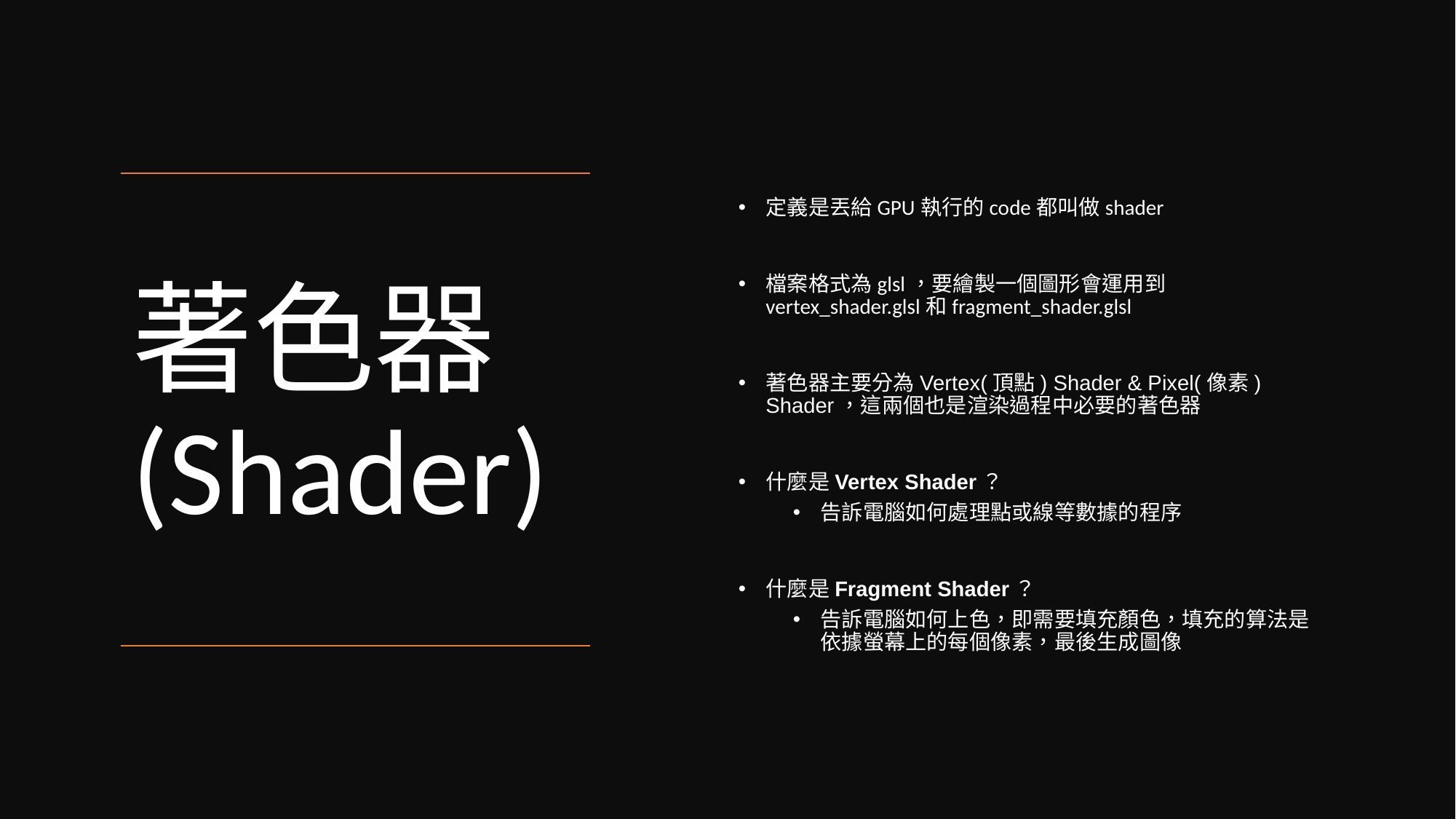

定義是丟給GPU執行的code都叫做shader

檔案格式為glsl，要繪製一個圖形會運用到vertex_shader.glsl和fragment_shader.glsl

著色器主要分為Vertex(頂點) Shader & Pixel(像素) Shader，這兩個也是渲染過程中必要的著色器

什麼是Vertex Shader？
告訴電腦如何處理點或線等數據的程序

什麼是Fragment Shader？
告訴電腦如何上色，即需要填充顏色，填充的算法是依據螢幕上的每個像素，最後生成圖像
# 著色器(Shader)